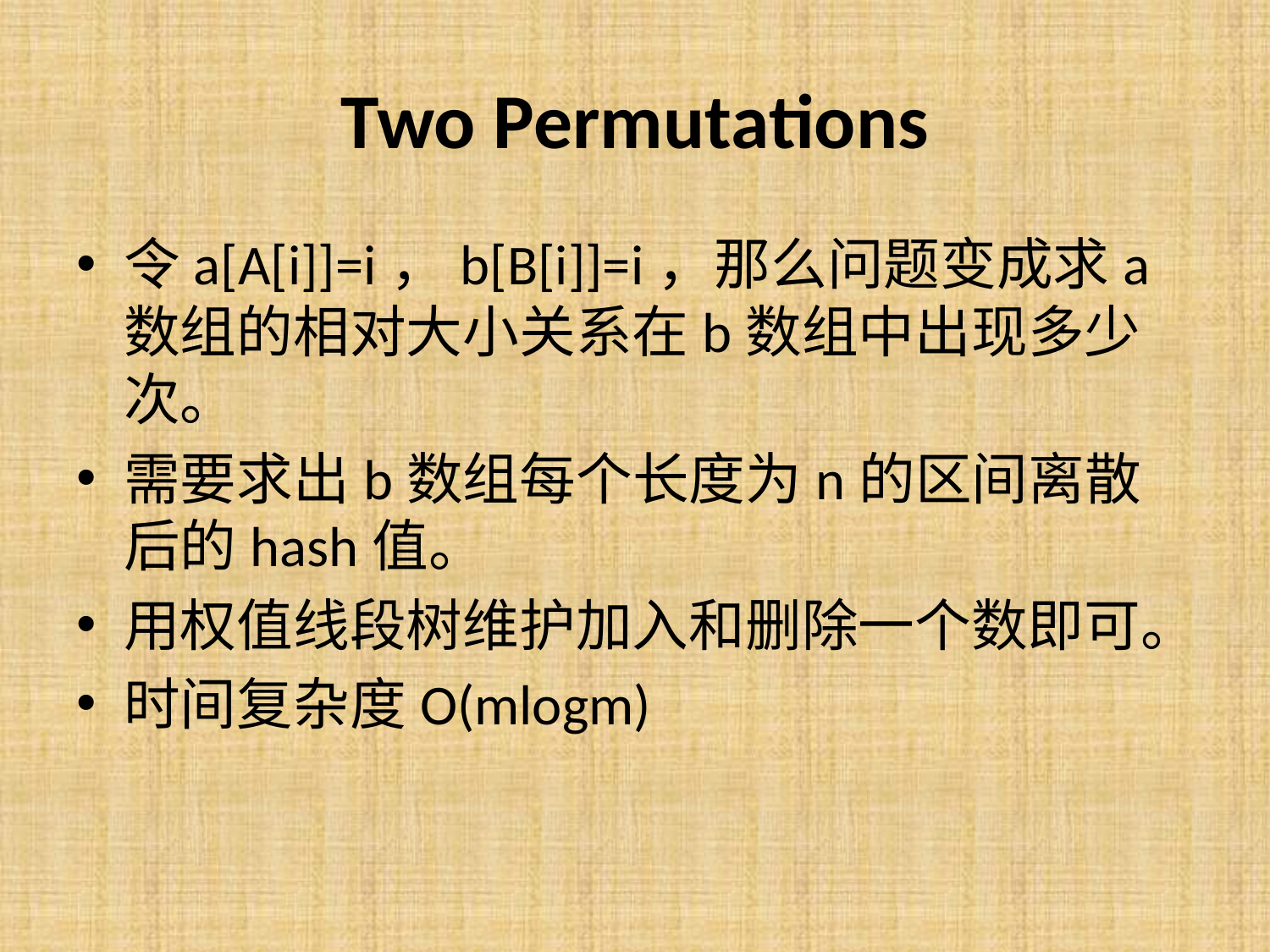

# Two Permutations
令a[A[i]]=i，b[B[i]]=i，那么问题变成求a数组的相对大小关系在b数组中出现多少次。
需要求出b数组每个长度为n的区间离散后的hash值。
用权值线段树维护加入和删除一个数即可。
时间复杂度O(mlogm)